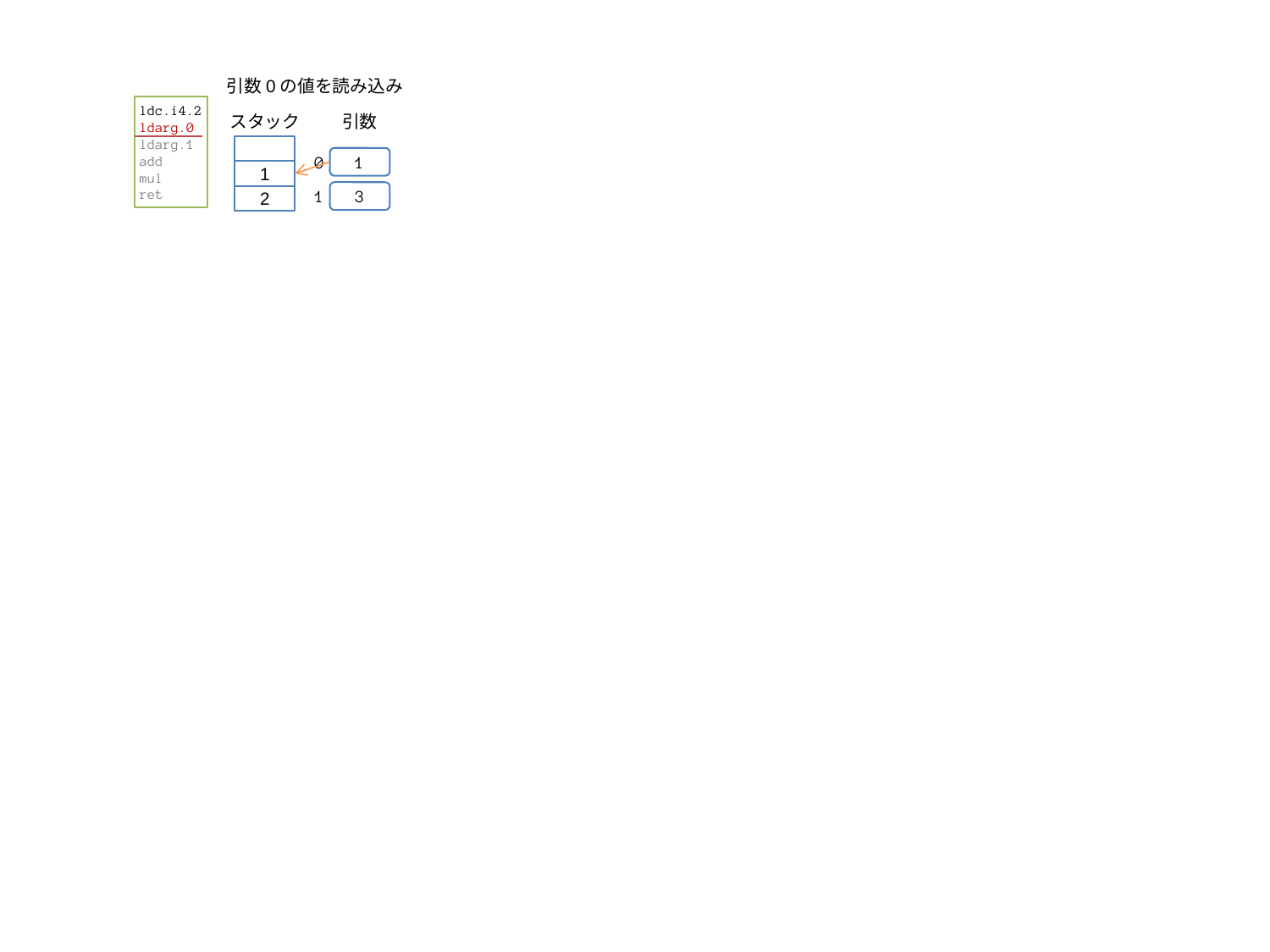

引数0の値を読み込み
ldc.i4.2
ldarg.0
ldarg.1
add
mul
ret
スタック
引数

1
0
1
3
1
2